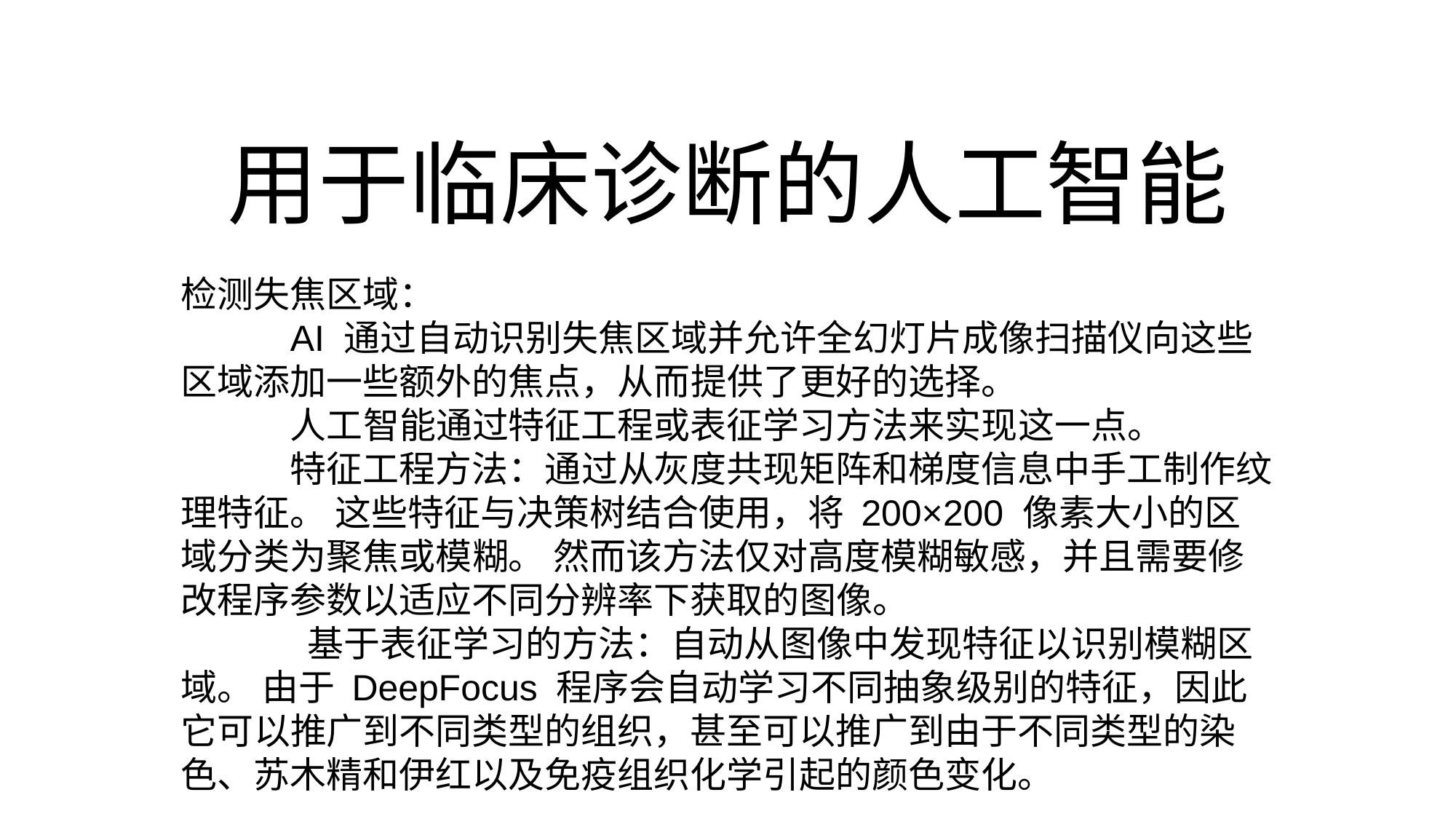

# 用于临床诊断的人工智能
检测失焦区域：
	AI 通过自动识别失焦区域并允许全幻灯片成像扫描仪向这些区域添加一些额外的焦点，从而提供了更好的选择。
	人工智能通过特征工程或表征学习方法来实现这一点。
	特征工程方法：通过从灰度共现矩阵和梯度信息中手工制作纹理特征。 这些特征与决策树结合使用，将 200×200 像素大小的区域分类为聚焦或模糊。 然而该方法仅对高度模糊敏感，并且需要修改程序参数以适应不同分辨率下获取的图像。
	 基于表征学习的方法：自动从图像中发现特征以识别模糊区域。 由于 DeepFocus 程序会自动学习不同抽象级别的特征，因此它可以推广到不同类型的组织，甚至可以推广到由于不同类型的染色、苏木精和伊红以及免疫组织化学引起的颜色变化。